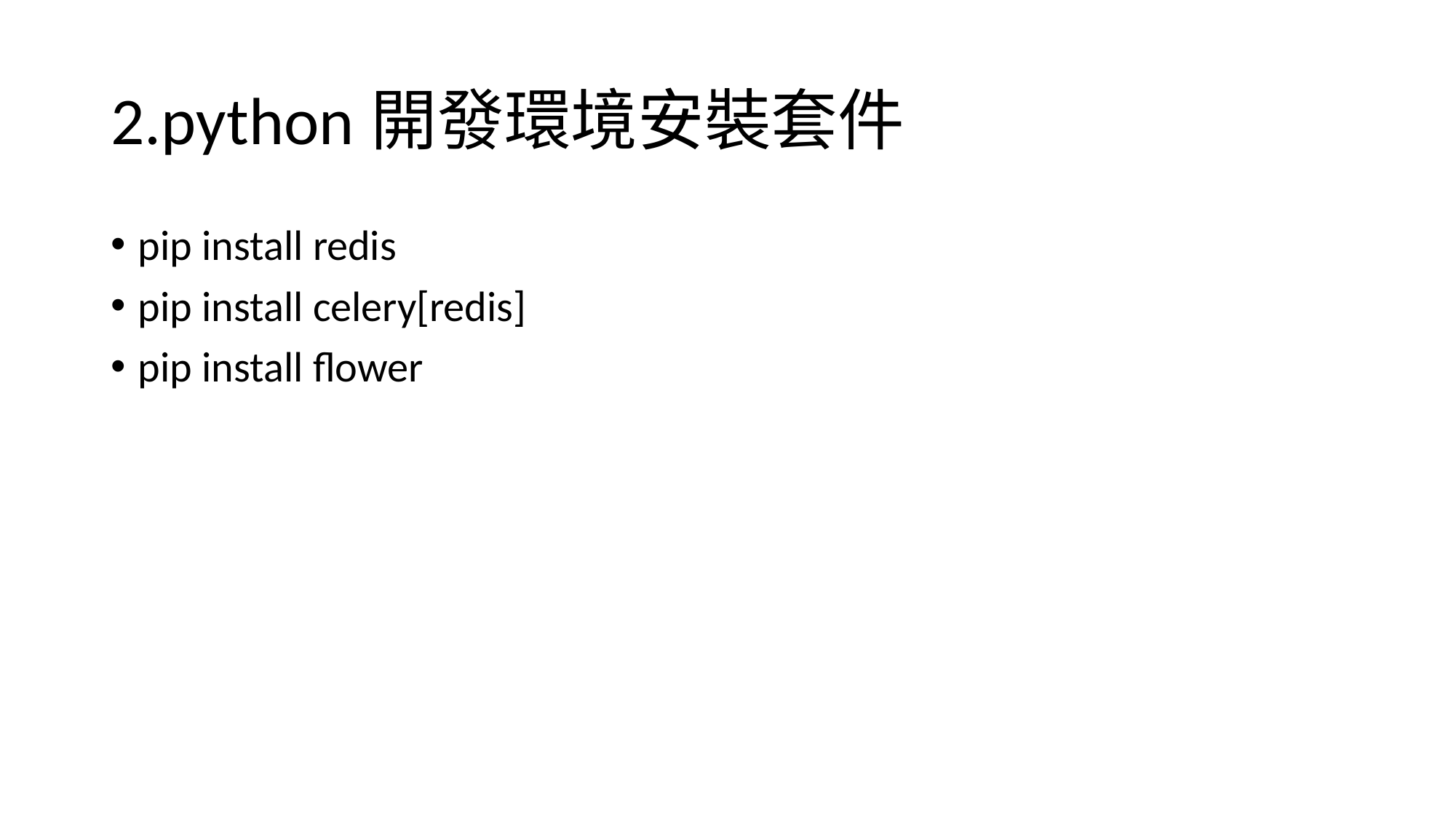

# 2.python開發環境安裝套件
pip install redis
pip install celery[redis]
pip install flower